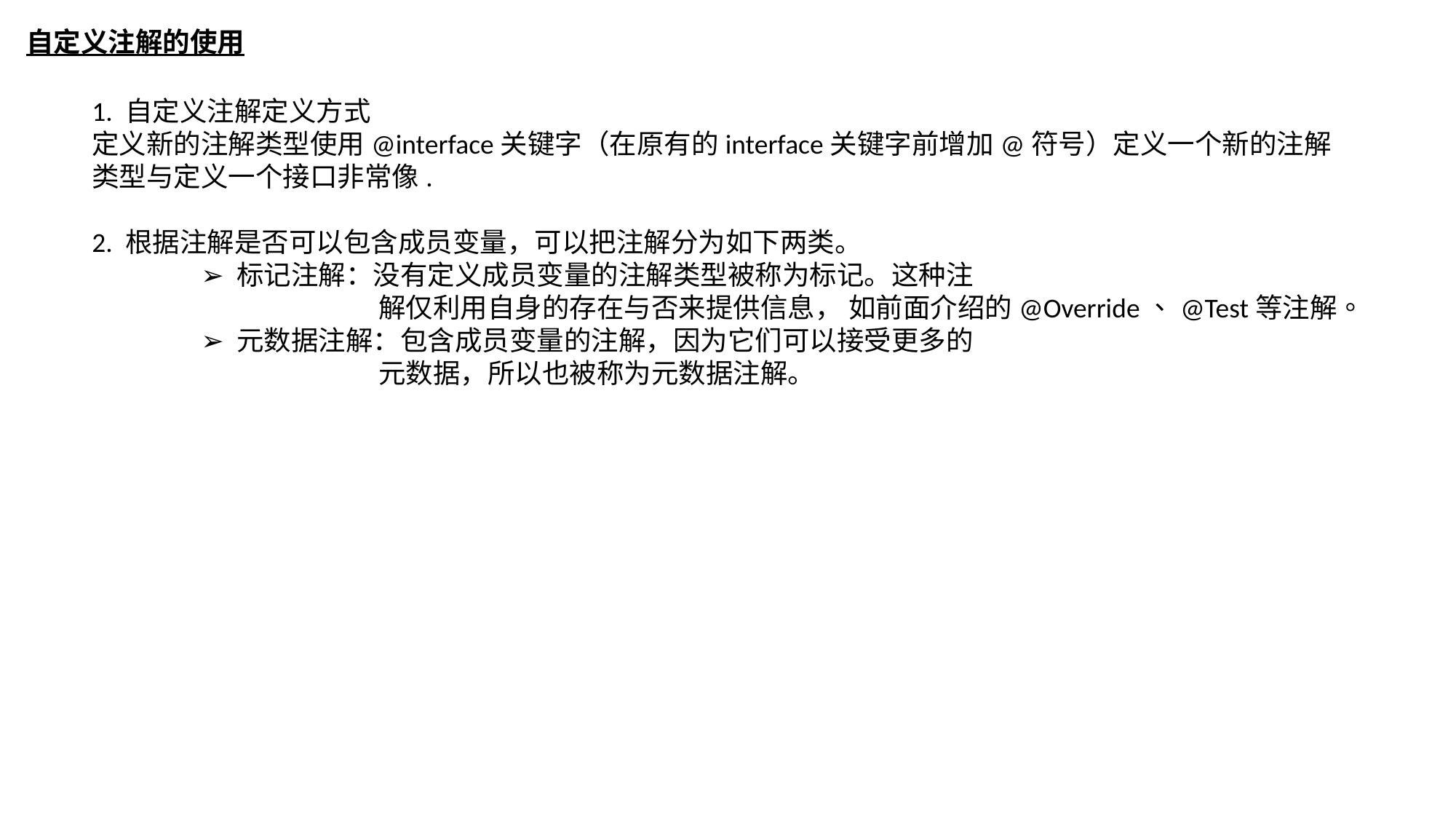

自定义注解的使用
1. 自定义注解定义方式
定义新的注解类型使用@interface关键字（在原有的interface关键字前增加@符号）定义一个新的注解类型与定义一个接口非常像.

2. 根据注解是否可以包含成员变量，可以把注解分为如下两类。
	➢ 标记注解：没有定义成员变量的注解类型被称为标记。这种注
		          解仅利用自身的存在与否来提供信息， 如前面介绍的@Override、@Test等注解。
	➢ 元数据注解：包含成员变量的注解，因为它们可以接受更多的
		          元数据，所以也被称为元数据注解。